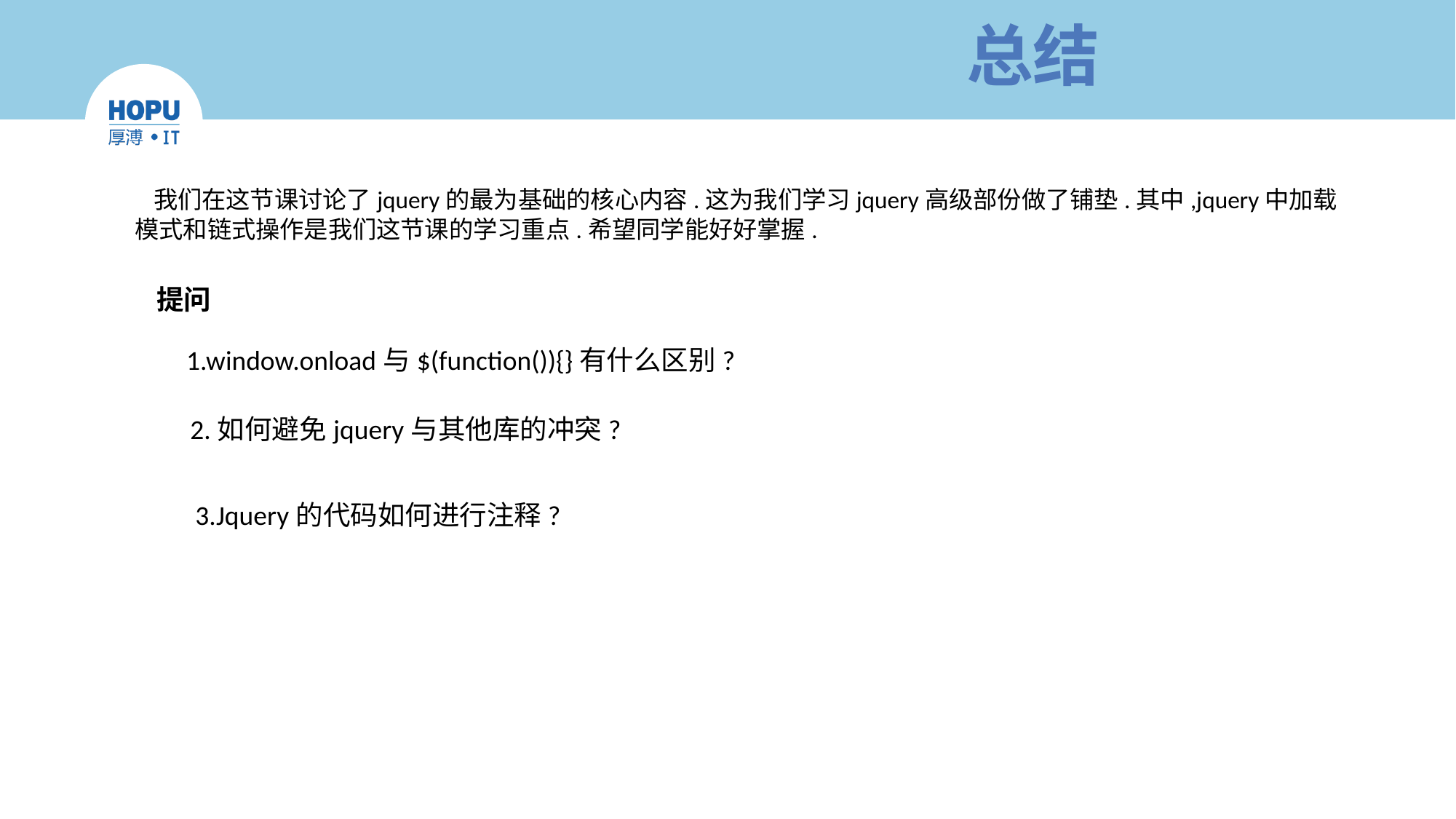

# 总结
  我们在这节课讨论了jquery的最为基础的核心内容.这为我们学习jquery高级部份做了铺垫.其中,jquery中加载模式和链式操作是我们这节课的学习重点.希望同学能好好掌握.

提问
1.window.onload与$(function()){}有什么区别?
2.如何避免jquery与其他库的冲突?
3.Jquery的代码如何进行注释?